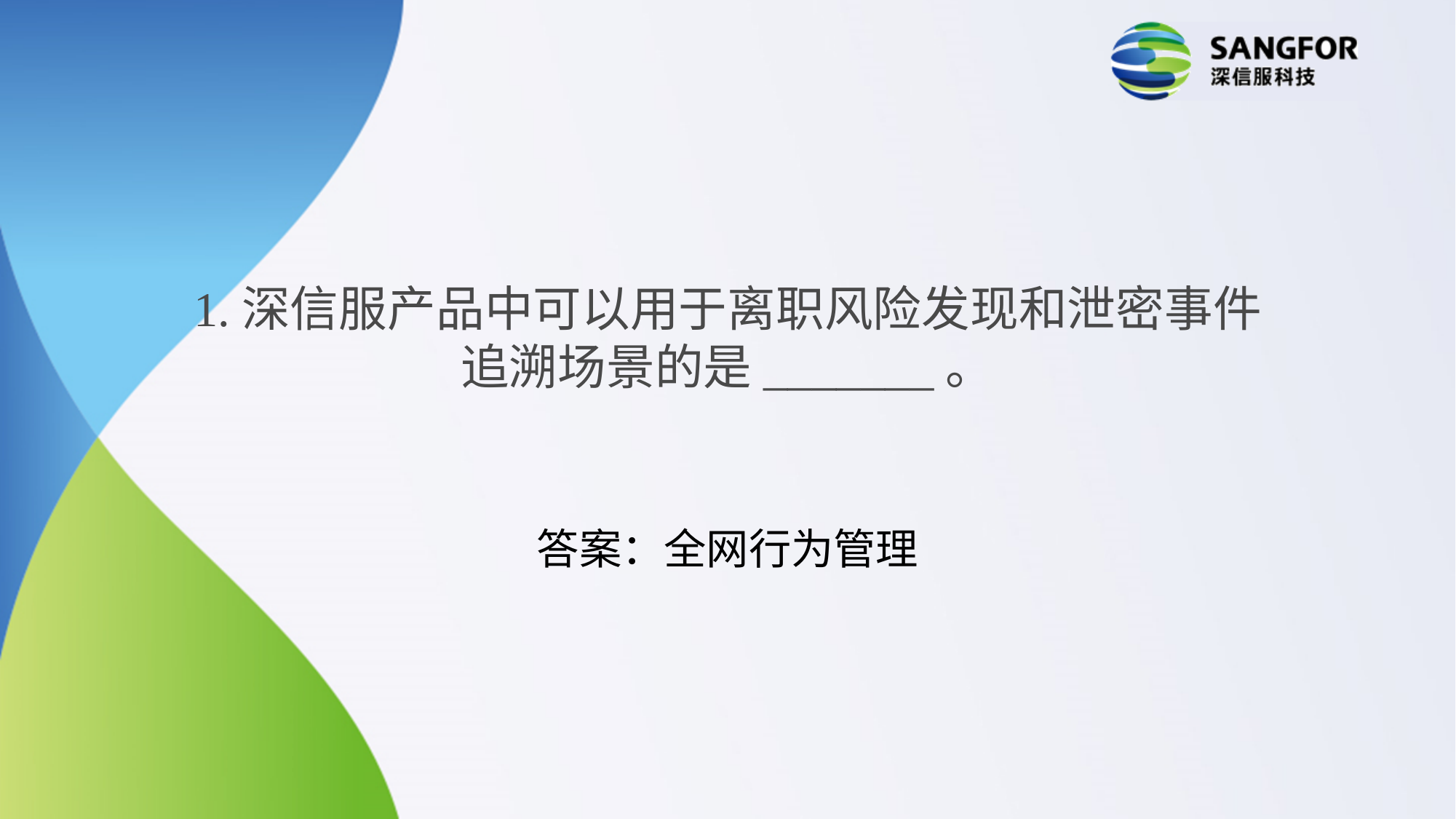

1.深信服产品中可以用于离职风险发现和泄密事件
追溯场景的是_______。
答案：全网行为管理